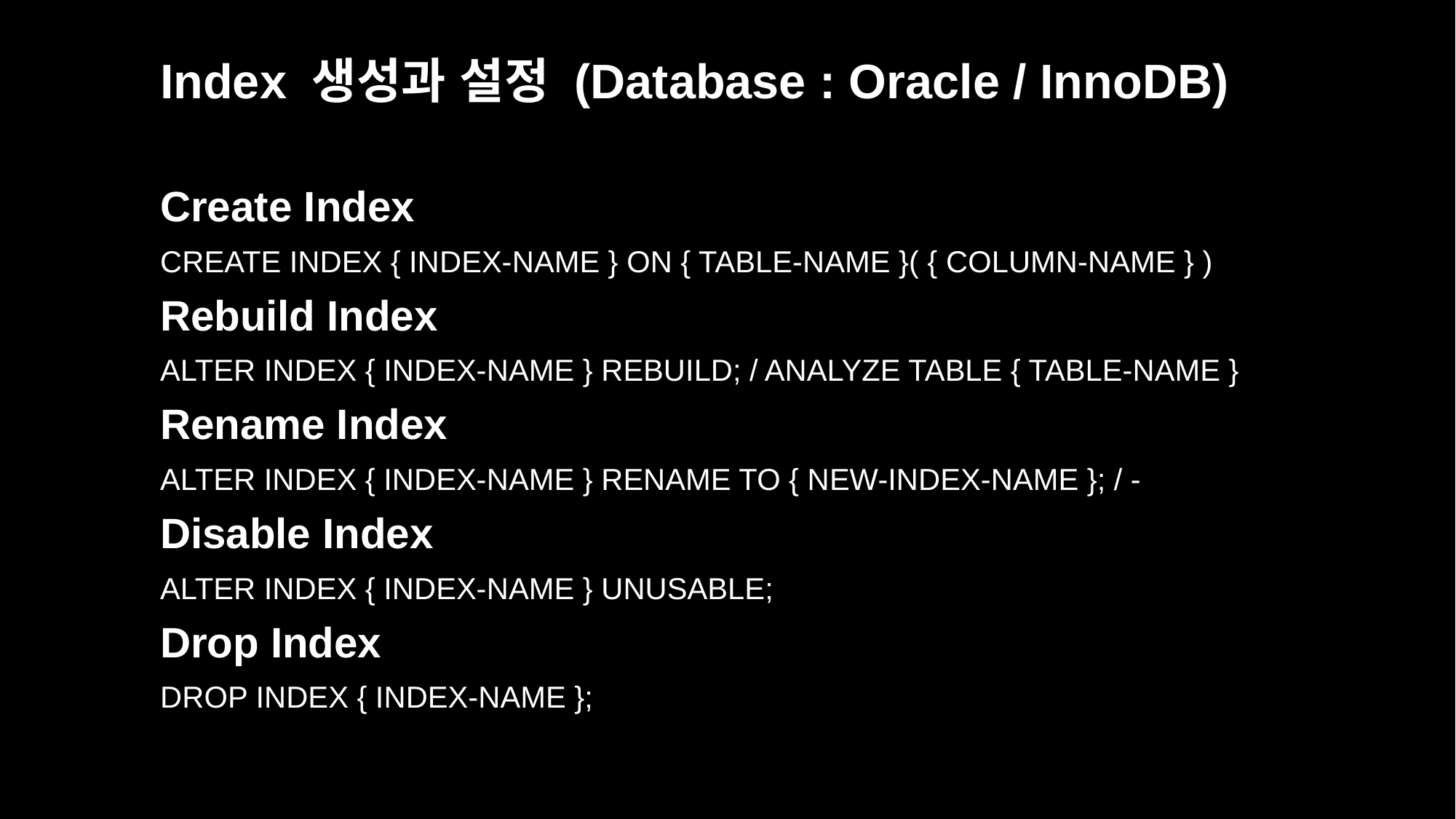

Index 생성과 설정 (Database : Oracle / InnoDB)

Create Index
CREATE INDEX { INDEX-NAME } ON { TABLE-NAME }( { COLUMN-NAME } )
Rebuild Index
ALTER INDEX { INDEX-NAME } REBUILD; / ANALYZE TABLE { TABLE-NAME }
Rename Index
ALTER INDEX { INDEX-NAME } RENAME TO { NEW-INDEX-NAME }; / -
Disable Index
ALTER INDEX { INDEX-NAME } UNUSABLE;
Drop Index
DROP INDEX { INDEX-NAME };